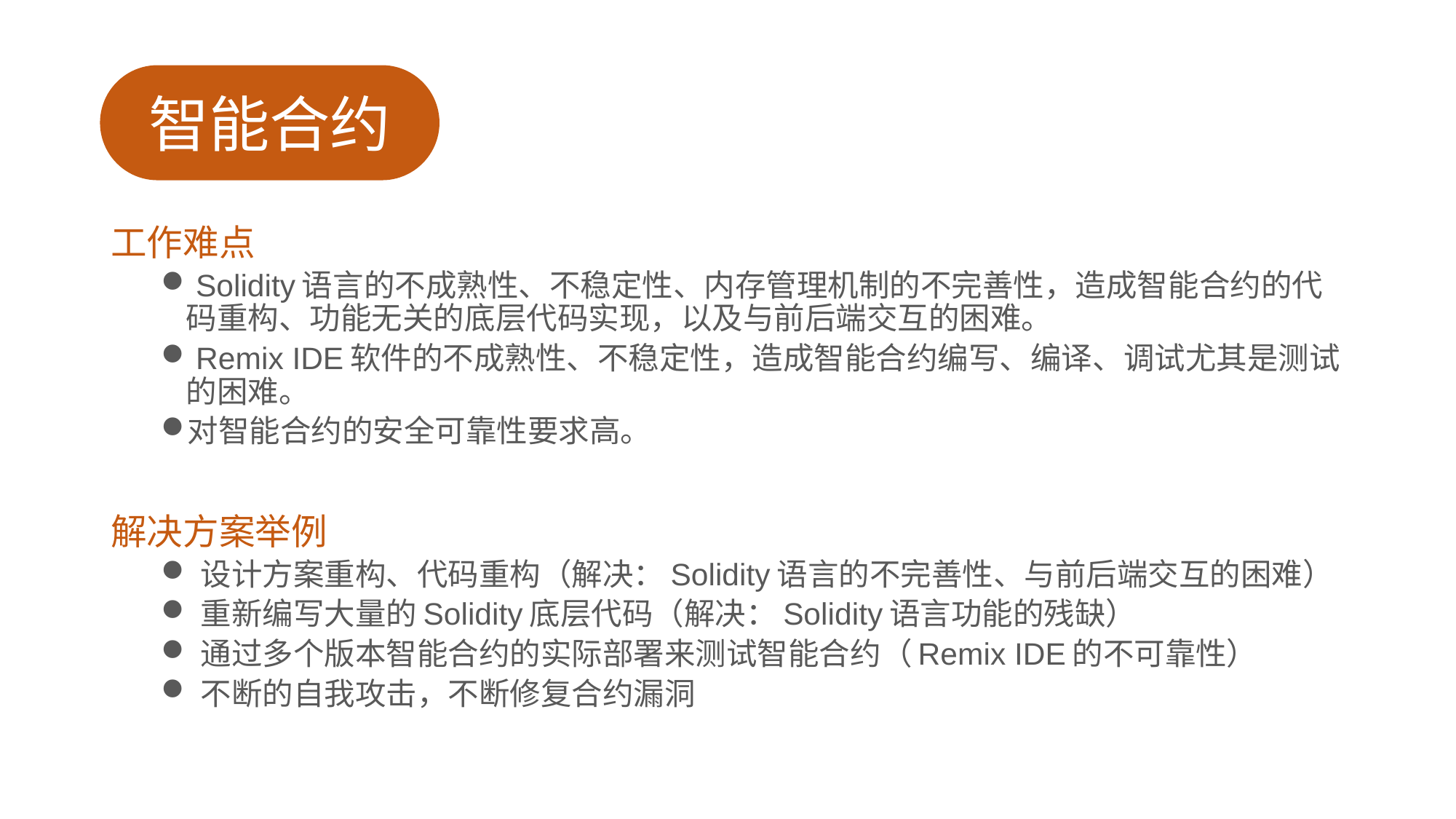

# 智能合约
智能合约
工作难点
 Solidity语言的不成熟性、不稳定性、内存管理机制的不完善性，造成智能合约的代码重构、功能无关的底层代码实现，以及与前后端交互的困难。
 Remix IDE软件的不成熟性、不稳定性，造成智能合约编写、编译、调试尤其是测试的困难。
对智能合约的安全可靠性要求高。

解决方案举例
 设计方案重构、代码重构（解决：Solidity语言的不完善性、与前后端交互的困难）
 重新编写大量的Solidity底层代码（解决：Solidity语言功能的残缺）
 通过多个版本智能合约的实际部署来测试智能合约（Remix IDE的不可靠性）
 不断的自我攻击，不断修复合约漏洞